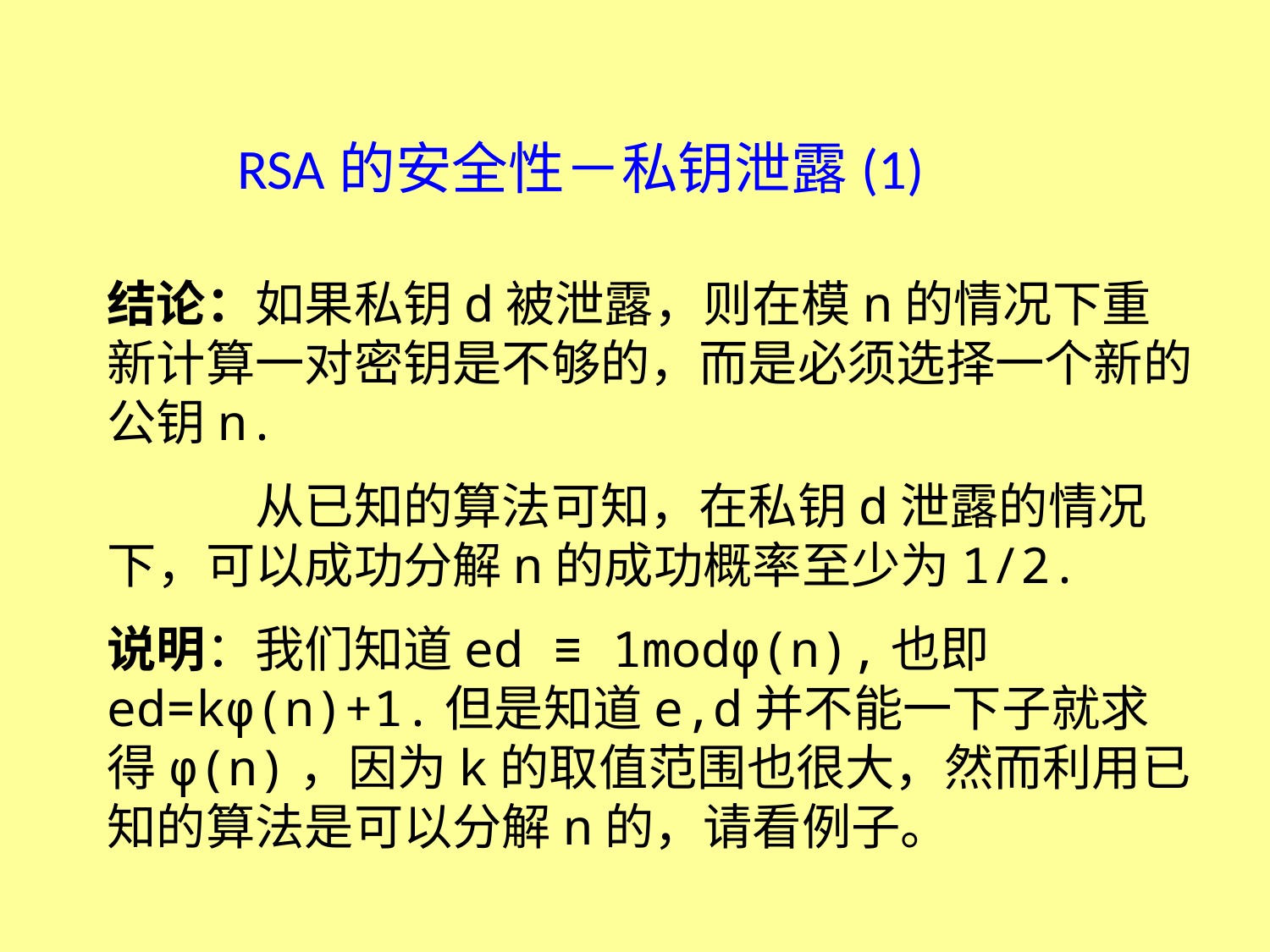

RSA的安全性－私钥泄露(1)
结论：如果私钥d被泄露，则在模n的情况下重新计算一对密钥是不够的，而是必须选择一个新的公钥n.
　　　从已知的算法可知，在私钥d泄露的情况下，可以成功分解n的成功概率至少为1/2.
说明：我们知道ed ≡ 1modφ(n),也即ed=kφ(n)+1.但是知道e,d并不能一下子就求得φ(n)，因为k的取值范围也很大，然而利用已知的算法是可以分解n的，请看例子。